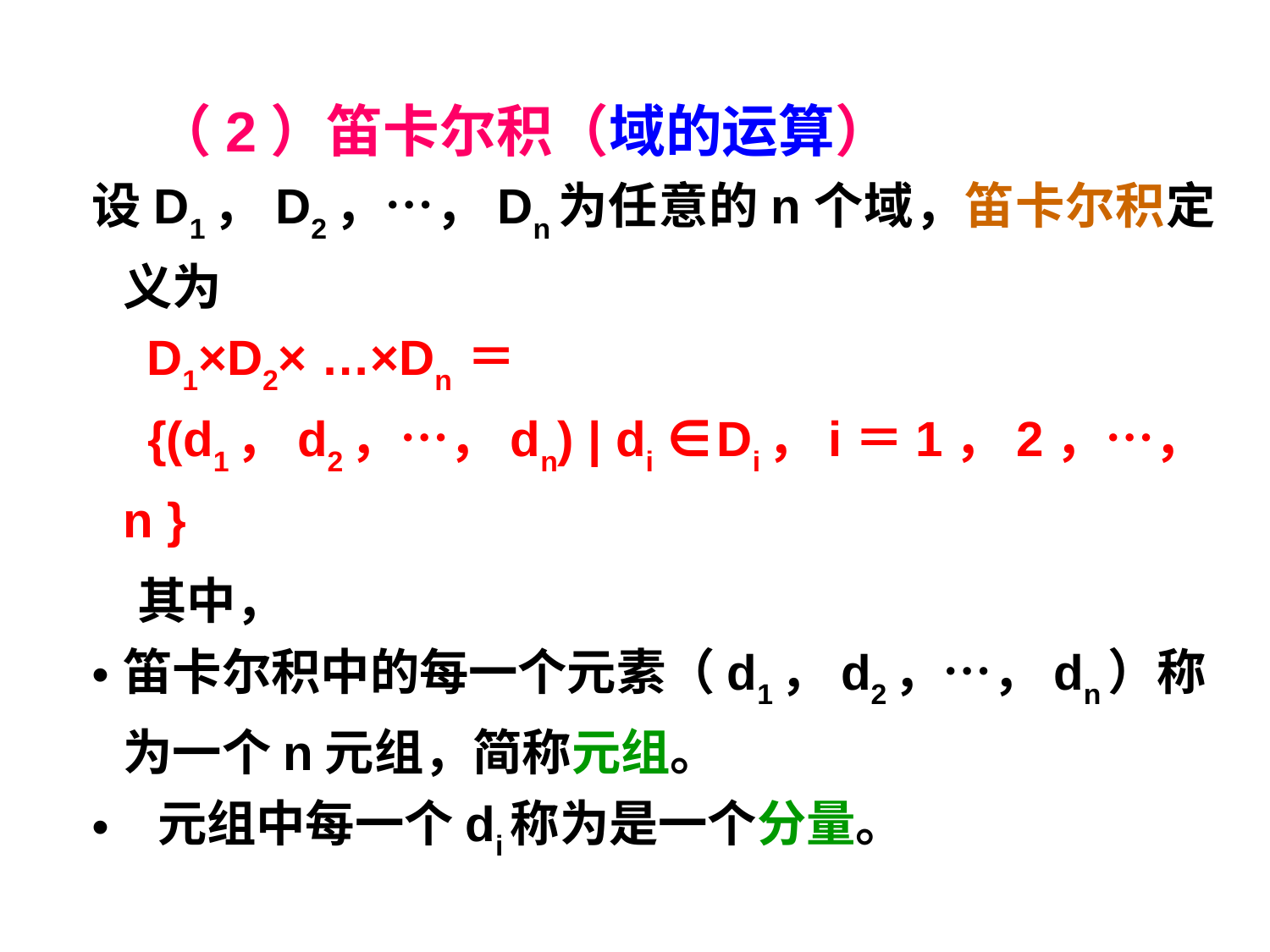

（2）笛卡尔积（域的运算）
设D1，D2，…，Dn为任意的n个域，笛卡尔积定义为
    D1×D2× …×Dn ＝
    {(d1，d2，…，dn) | di ∈Di，i＝1，2，…，n }
   其中，
笛卡尔积中的每一个元素（d1，d2，…，dn）称为一个n元组，简称元组。
  元组中每一个di称为是一个分量。